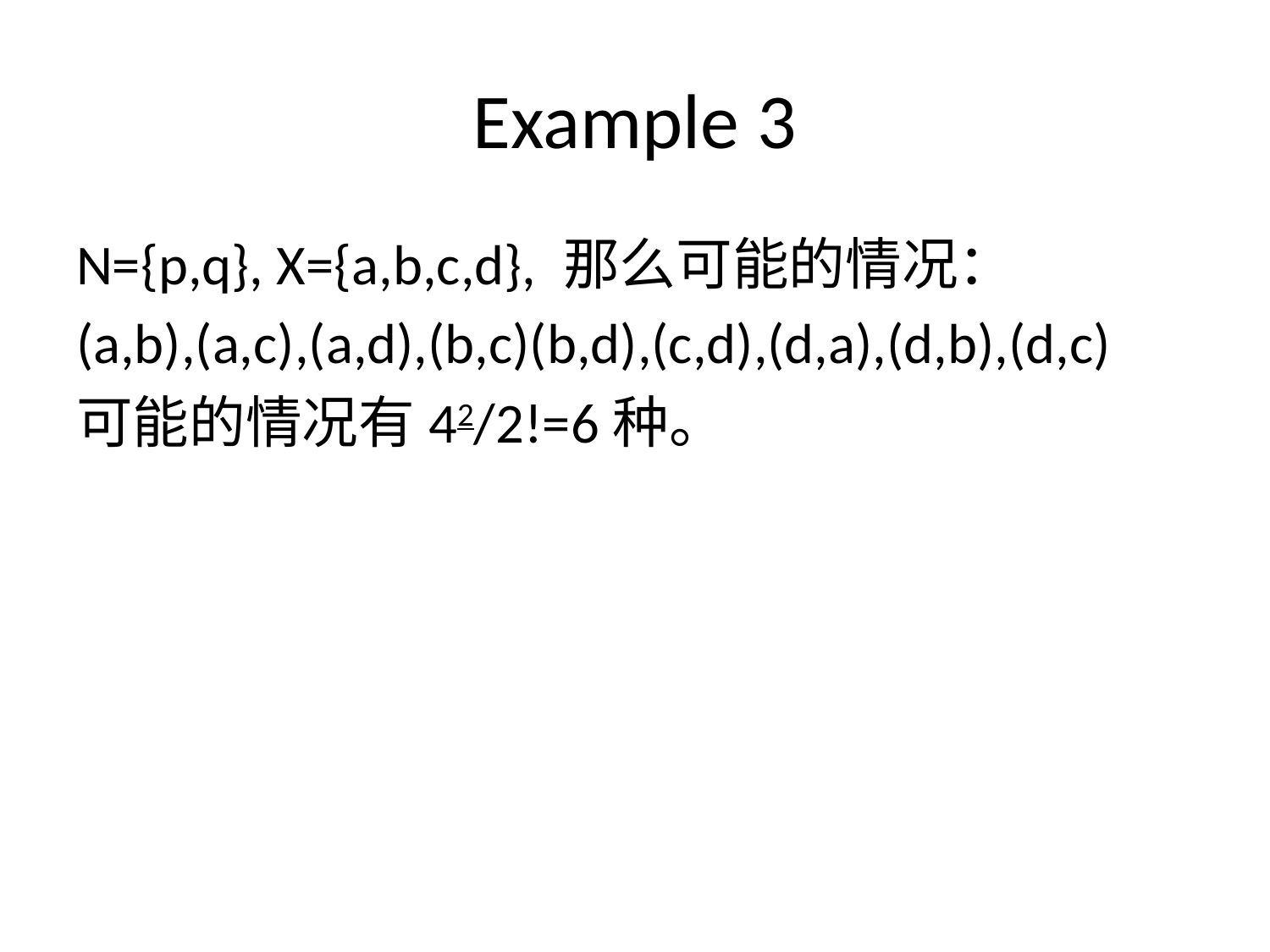

# Example 3
N={p,q}, X={a,b,c,d}, 那么可能的情况：
(a,b),(a,c),(a,d),(b,c)(b,d),(c,d),(d,a),(d,b),(d,c)
可能的情况有42/2!=6种。